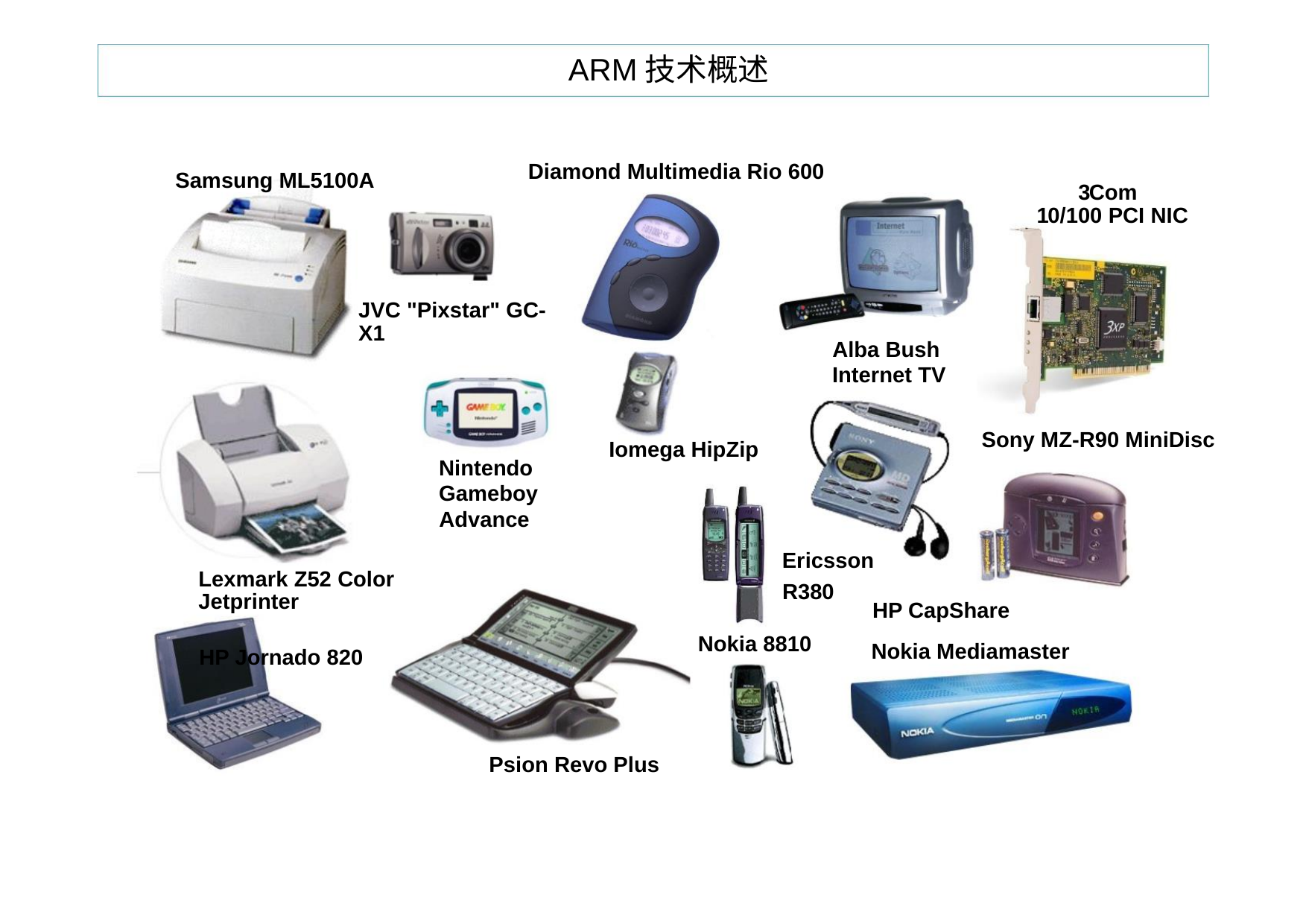

ARM技术概述
Diamond Multimedia Rio 600
Samsung ML5100A
3
Com
1
0/100 PCI NIC
JVC "Pixstar" GC-X1
Alba Bush
Internet TV
Sony MZ-R90 MiniDisc
Iomega HipZip
Nintendo
Gameboy
Advance
Ericsson
R380
Lexmark Z52 Color Jetprinter
HP Jornado 820
HP CapShare
Nokia Mediamaster
Nokia 8810
Psion Revo Plus